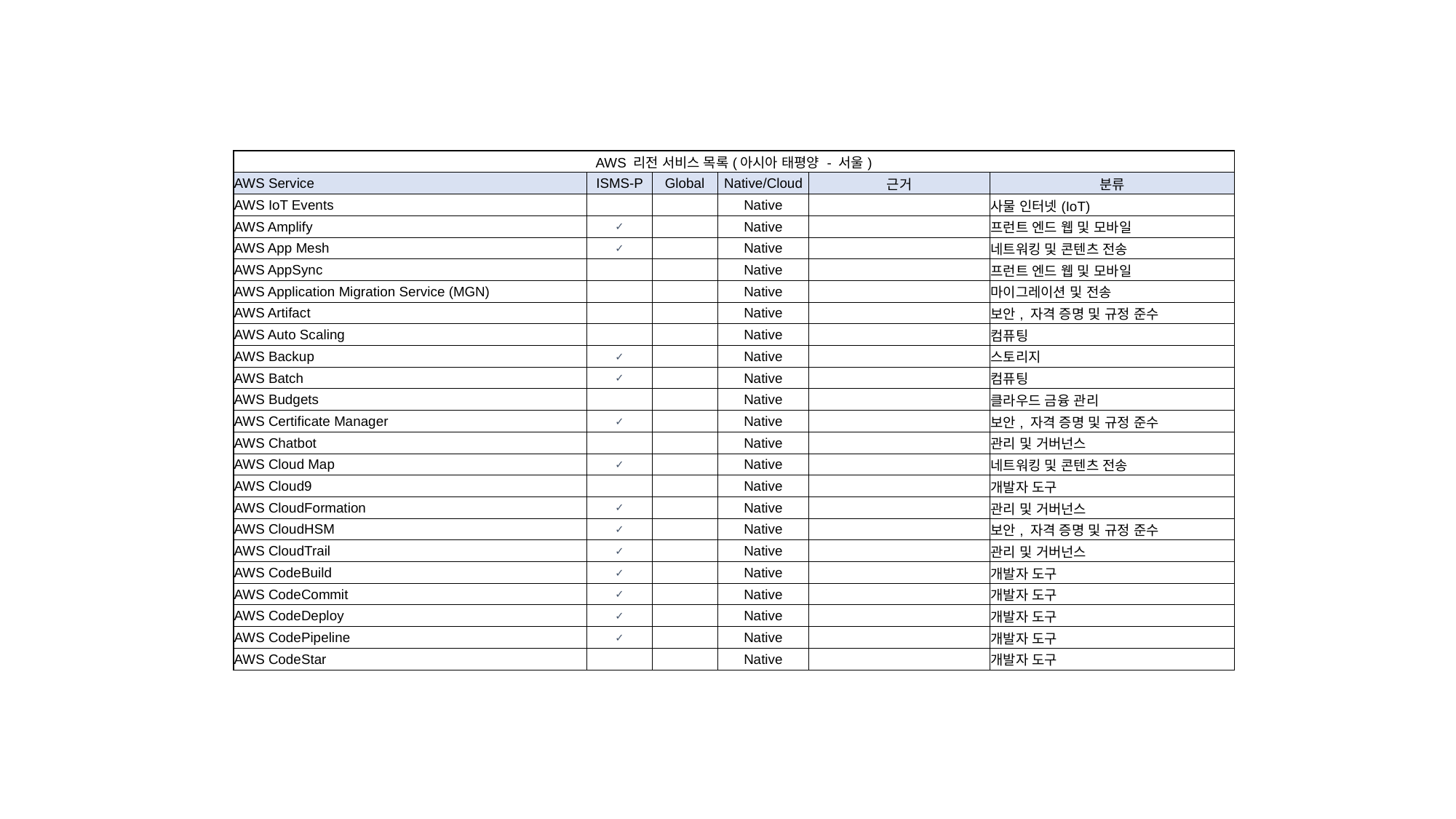

| AWS 리전 서비스 목록(아시아 태평양 - 서울) |  |  |  |  |  |
| --- | --- | --- | --- | --- | --- |
| AWS Service | ISMS-P | Global | Native/Cloud | 근거 | 분류 |
| AWS IoT Events |  |  | Native |  | 사물 인터넷(IoT) |
| AWS Amplify | ✓ |  | Native |  | 프런트 엔드 웹 및 모바일 |
| AWS App Mesh | ✓ |  | Native |  | 네트워킹 및 콘텐츠 전송 |
| AWS AppSync |  |  | Native |  | 프런트 엔드 웹 및 모바일 |
| AWS Application Migration Service (MGN) |  |  | Native |  | 마이그레이션 및 전송 |
| AWS Artifact |  |  | Native |  | 보안, 자격 증명 및 규정 준수 |
| AWS Auto Scaling |  |  | Native |  | 컴퓨팅 |
| AWS Backup | ✓ |  | Native |  | 스토리지 |
| AWS Batch | ✓ |  | Native |  | 컴퓨팅 |
| AWS Budgets |  |  | Native |  | 클라우드 금융 관리 |
| AWS Certificate Manager | ✓ |  | Native |  | 보안, 자격 증명 및 규정 준수 |
| AWS Chatbot |  |  | Native |  | 관리 및 거버넌스 |
| AWS Cloud Map | ✓ |  | Native |  | 네트워킹 및 콘텐츠 전송 |
| AWS Cloud9 |  |  | Native |  | 개발자 도구 |
| AWS CloudFormation | ✓ |  | Native |  | 관리 및 거버넌스 |
| AWS CloudHSM | ✓ |  | Native |  | 보안, 자격 증명 및 규정 준수 |
| AWS CloudTrail | ✓ |  | Native |  | 관리 및 거버넌스 |
| AWS CodeBuild | ✓ |  | Native |  | 개발자 도구 |
| AWS CodeCommit | ✓ |  | Native |  | 개발자 도구 |
| AWS CodeDeploy | ✓ |  | Native |  | 개발자 도구 |
| AWS CodePipeline | ✓ |  | Native |  | 개발자 도구 |
| AWS CodeStar |  |  | Native |  | 개발자 도구 |